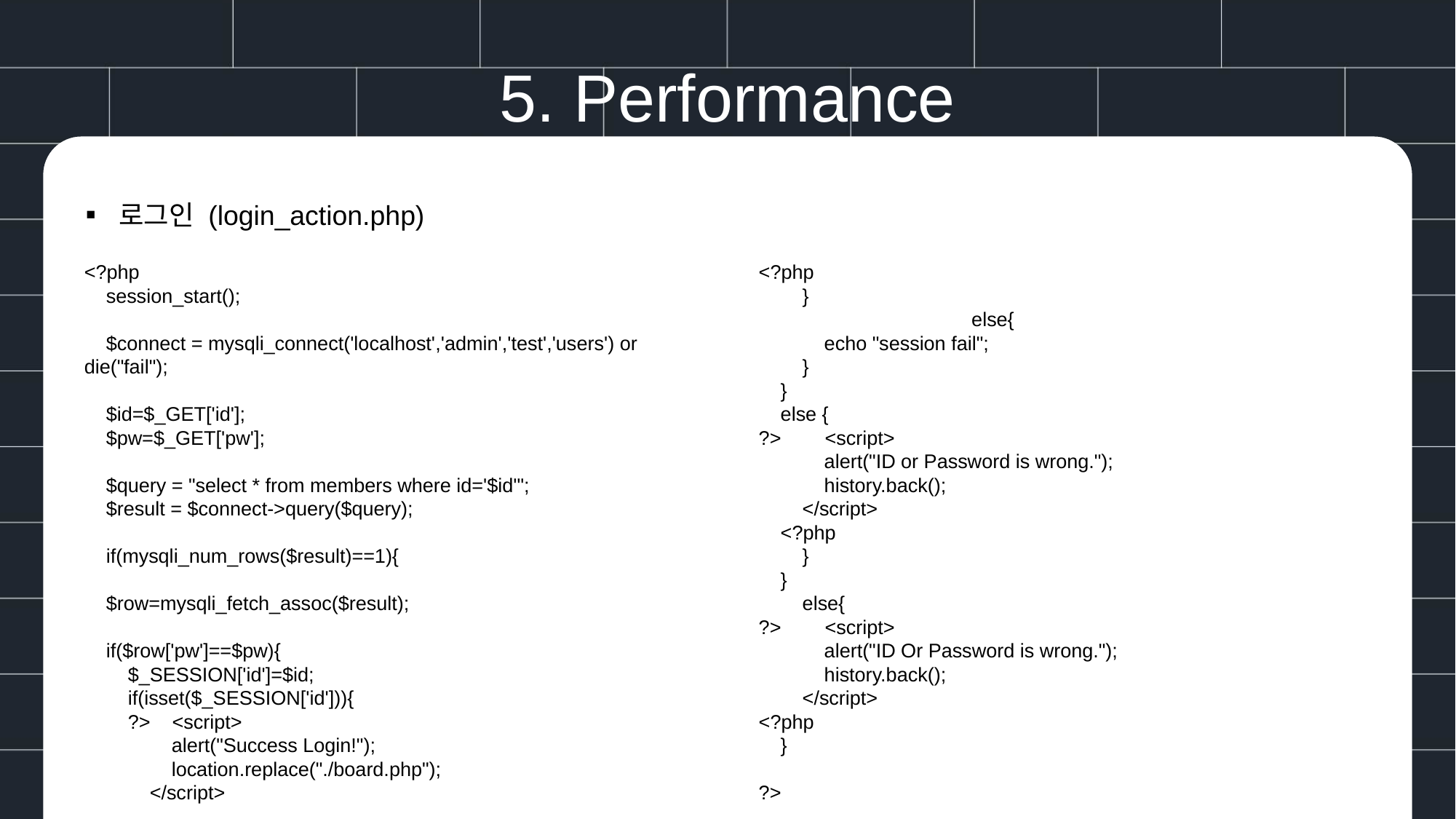

5. Performance
▪ 로그인 (login_action.php)
<?php
    session_start();

    $connect = mysqli_connect('localhost','admin','test','users') or die("fail");

    $id=$_GET['id'];
    $pw=$_GET['pw'];

    $query = "select * from members where id='$id'";
    $result = $connect->query($query);

    if(mysqli_num_rows($result)==1){

    $row=mysqli_fetch_assoc($result);

    if($row['pw']==$pw){
        $_SESSION['id']=$id;
        if(isset($_SESSION['id'])){
        ?>    <script>
                alert("Success Login!");
                location.replace("./board.php");
            </script>
<?php
        }
                                       else{
            echo "session fail";
        }
    }
    else {
?>        <script>
            alert("ID or Password is wrong.");
            history.back();
        </script>
    <?php
        }
    }
        else{
?>        <script>
            alert("ID Or Password is wrong.");
            history.back();
        </script>
<?php
    }

?>